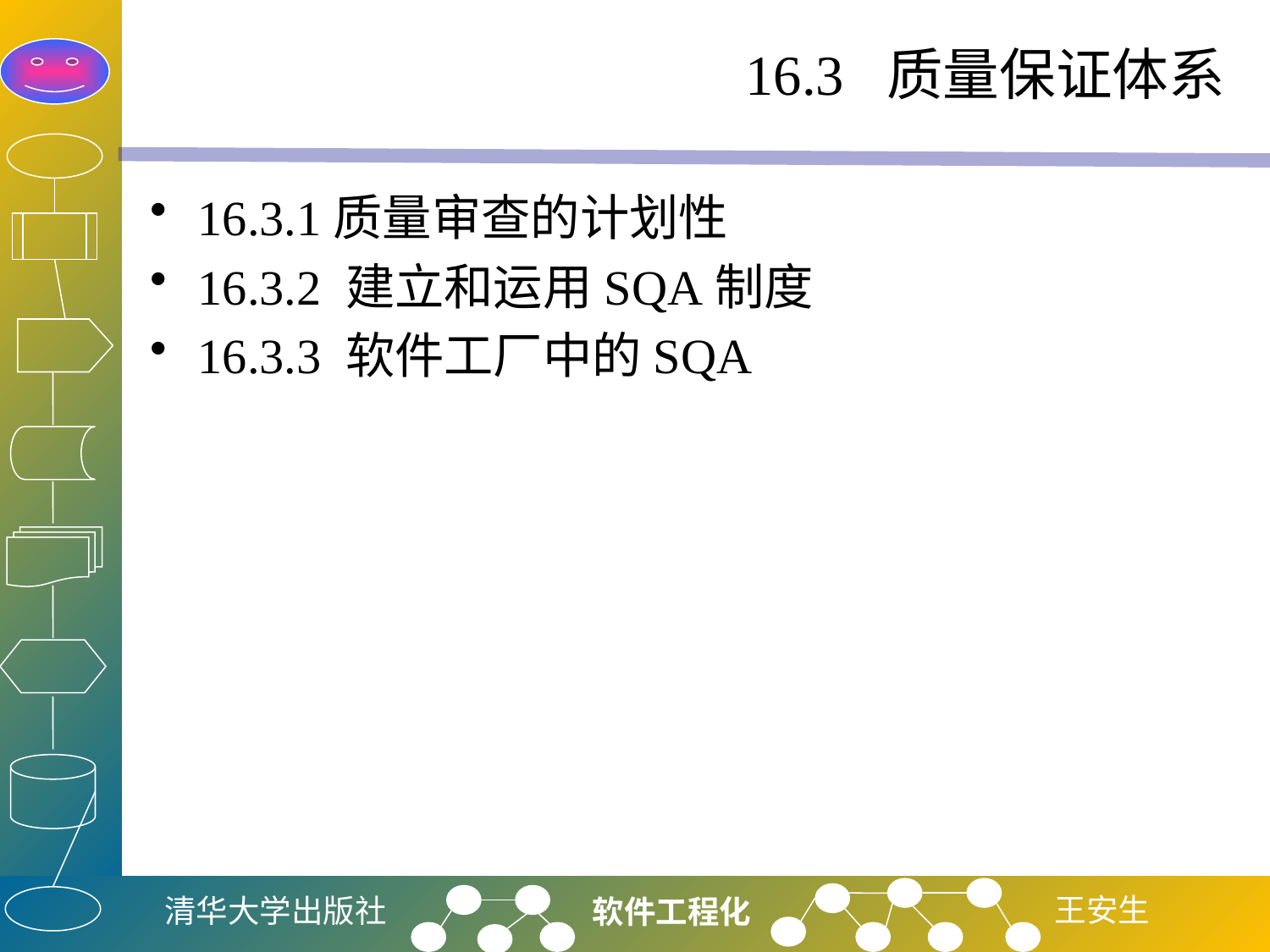

# 16.3  质量保证体系
16.3.1质量审查的计划性
16.3.2 建立和运用SQA制度
16.3.3 软件工厂中的SQA